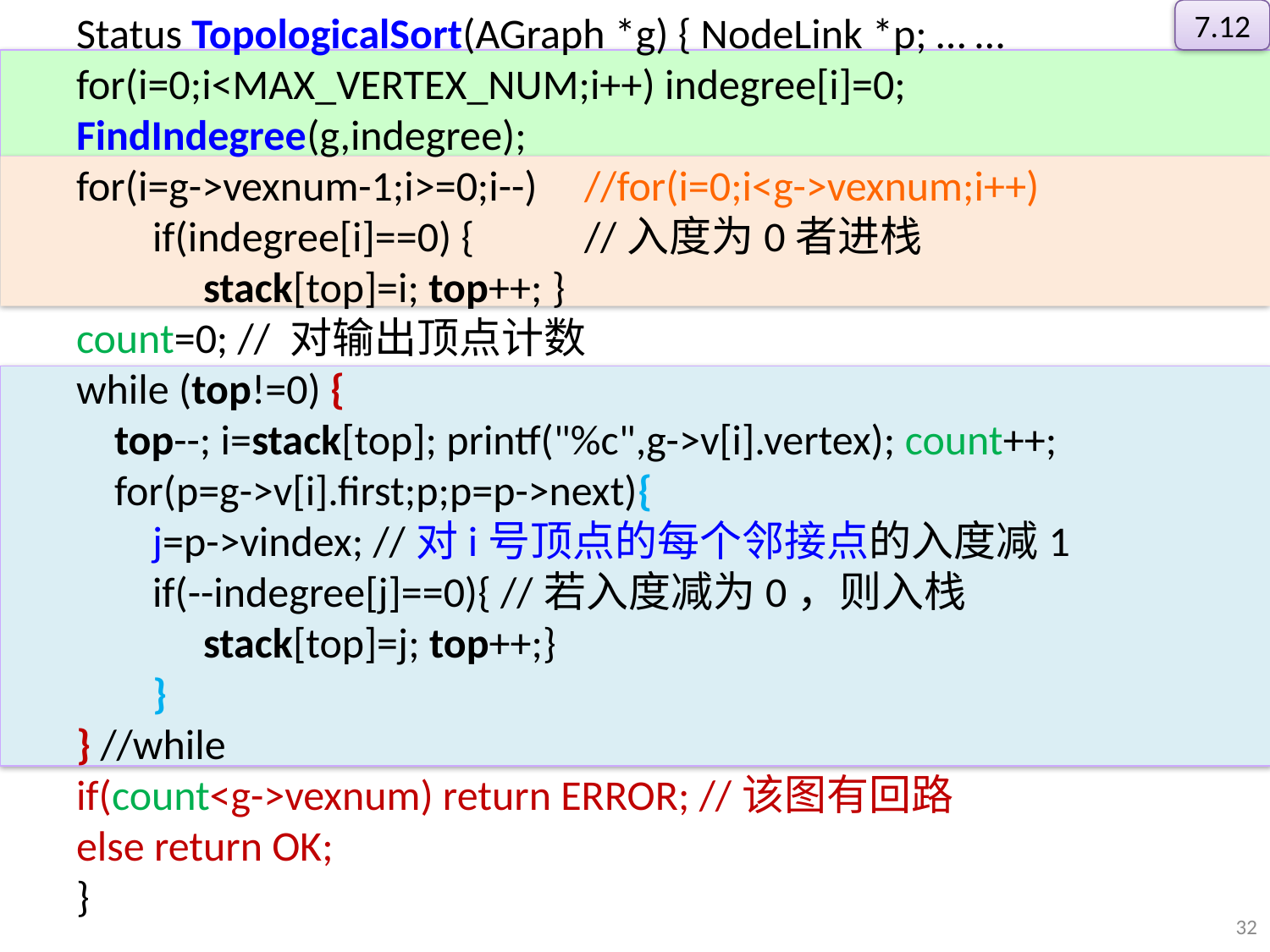

Status TopologicalSort(AGraph *g) { NodeLink *p; … …
for(i=0;i<MAX_VERTEX_NUM;i++) indegree[i]=0;
FindIndegree(g,indegree);
for(i=g->vexnum-1;i>=0;i--)  	//for(i=0;i<g->vexnum;i++)
        if(indegree[i]==0) {	//入度为0者进栈
	stack[top]=i; top++; }
count=0; // 对输出顶点计数
while (top!=0) {
    top--; i=stack[top]; printf("%c",g->v[i].vertex); count++;
    for(p=g->v[i].first;p;p=p->next){
        j=p->vindex; //对i号顶点的每个邻接点的入度减1
        if(--indegree[j]==0){ //若入度减为0，则入栈
	stack[top]=j; top++;}
        }
} //while
if(count<g->vexnum) return ERROR; //该图有回路
else return OK;
}
7.12

32